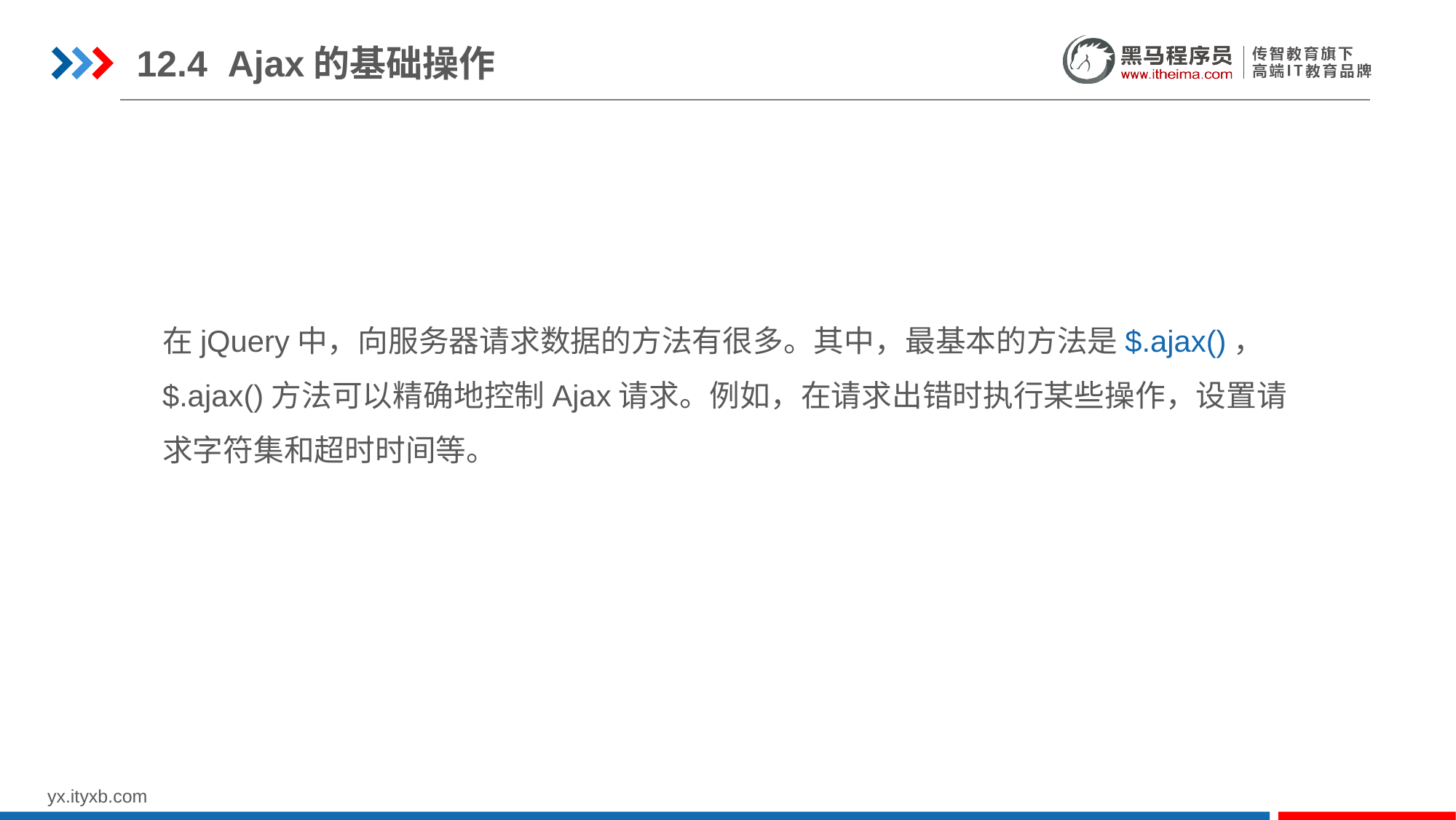

12.4  Ajax的基础操作
在jQuery中，向服务器请求数据的方法有很多。其中，最基本的方法是$.ajax()， $.ajax()方法可以精确地控制Ajax请求。例如，在请求出错时执行某些操作，设置请求字符集和超时时间等。